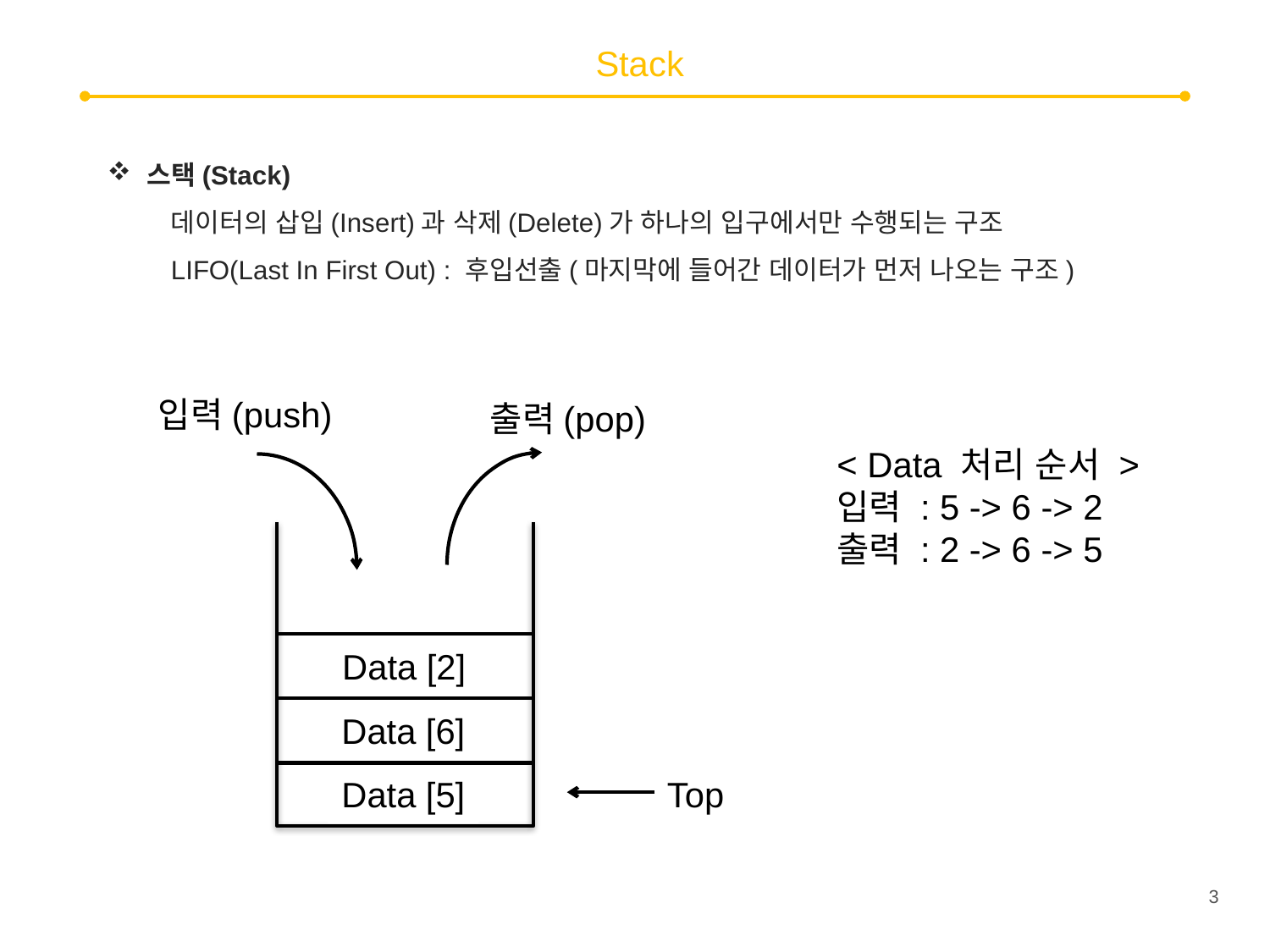

# Stack
스택(Stack)
데이터의 삽입(Insert)과 삭제(Delete)가 하나의 입구에서만 수행되는 구조
LIFO(Last In First Out) : 후입선출(마지막에 들어간 데이터가 먼저 나오는 구조)
입력(push)

출력(pop)

< Data 처리 순서 >
입력 : 5 -> 6 -> 2
출력 : 2 -> 6 -> 5

Data [2]
Data [6]
Data [5]
Top